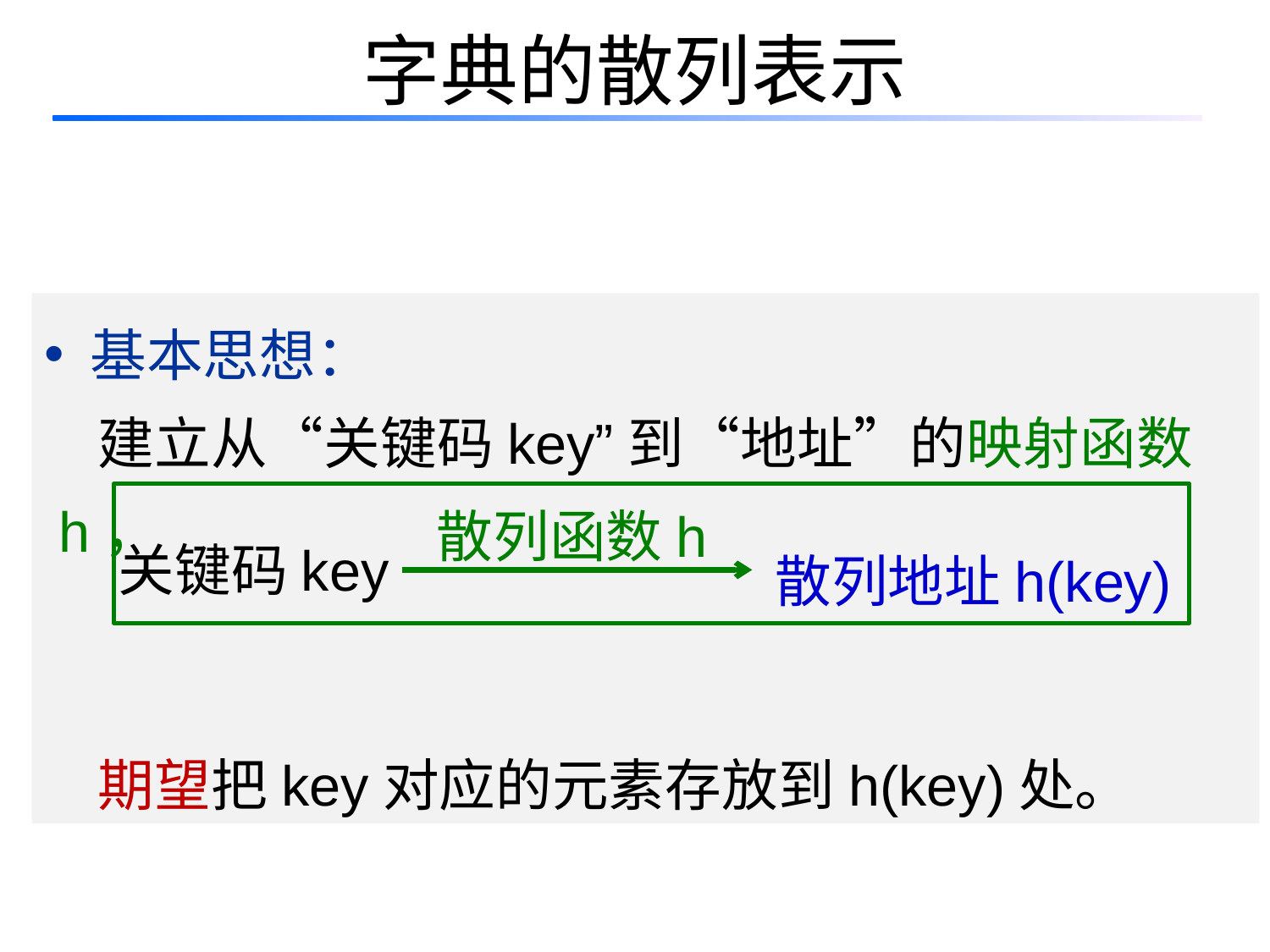

# 字典的散列表示

 基本思想：
  建立从“关键码key”到“地址”的映射函数h，

  期望把key对应的元素存放到h(key)处。
散列函数h

关键码key
散列地址h(key)